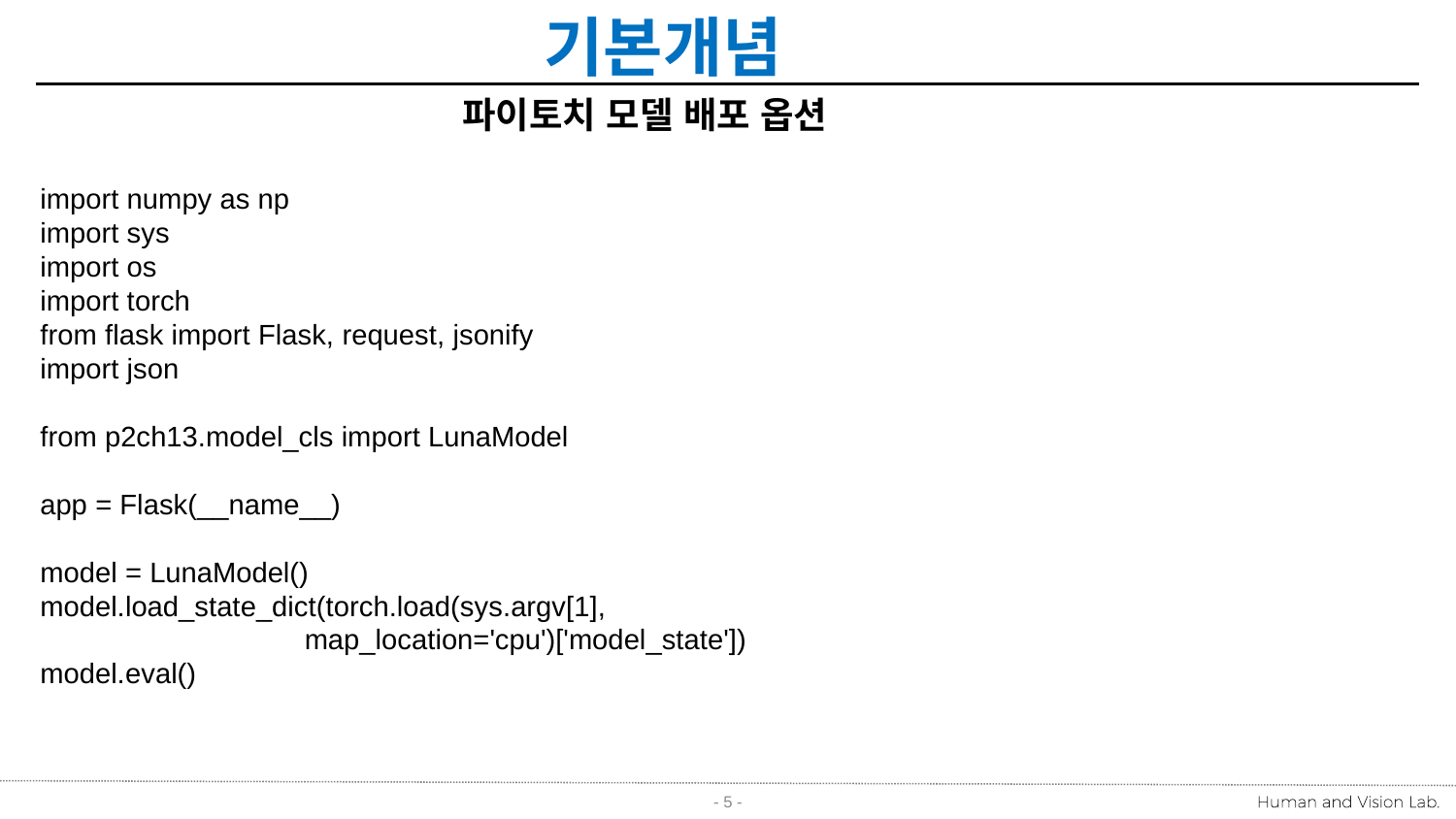

기본개념
파이토치 모델 배포 옵션
import numpy as np
import sys
import os
import torch
from flask import Flask, request, jsonify
import json

from p2ch13.model_cls import LunaModel

app = Flask(__name__)

model = LunaModel()
model.load_state_dict(torch.load(sys.argv[1],
                                 map_location='cpu')['model_state'])
model.eval()

- 5 -